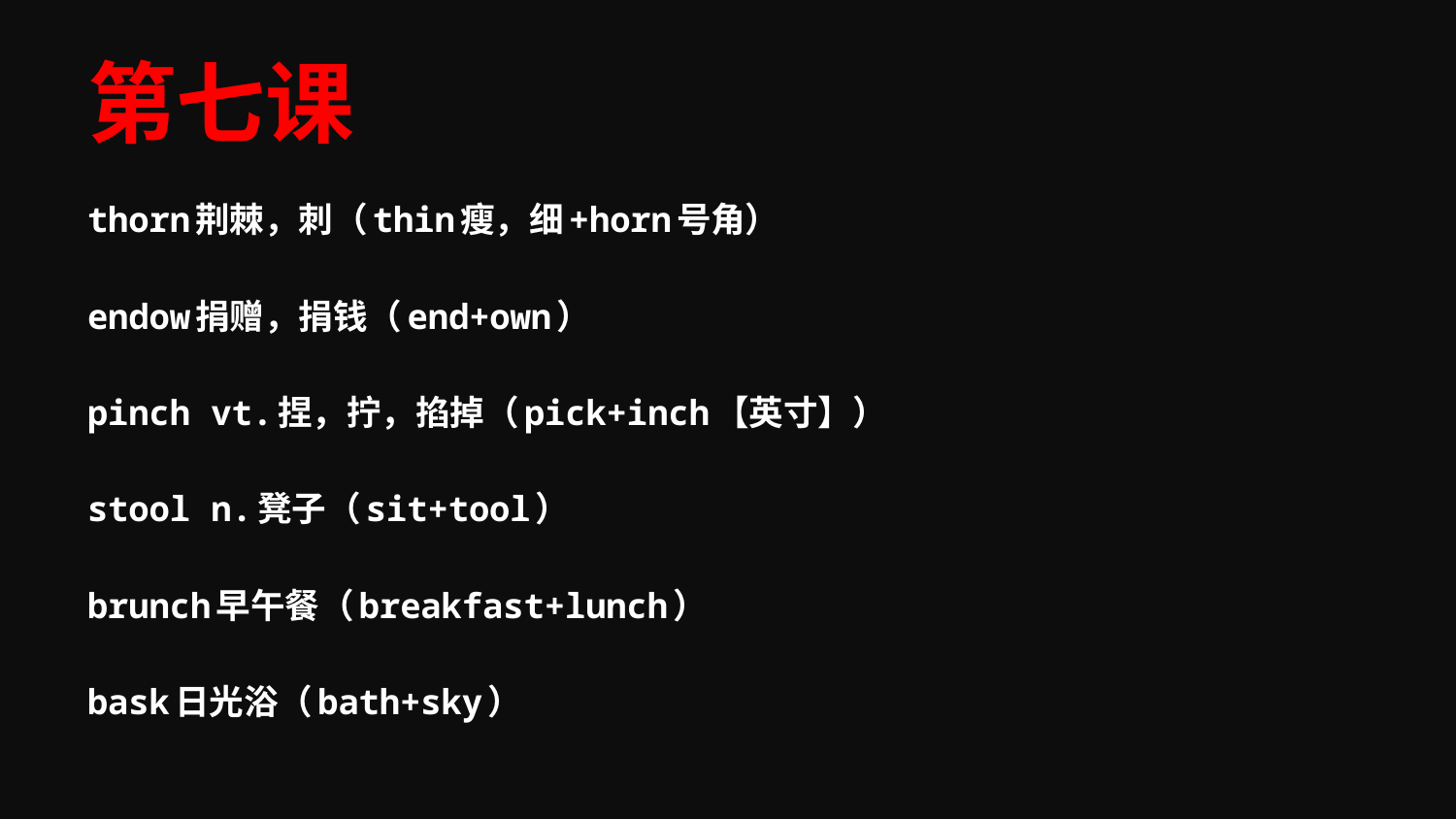

# 第七课
thorn荆棘，刺（thin瘦，细+horn号角）

endow捐赠，捐钱（end+own）

pinch vt.捏，拧，掐掉（pick+inch【英寸】）

stool n.凳子（sit+tool）

brunch早午餐（breakfast+lunch）

bask日光浴（bath+sky）